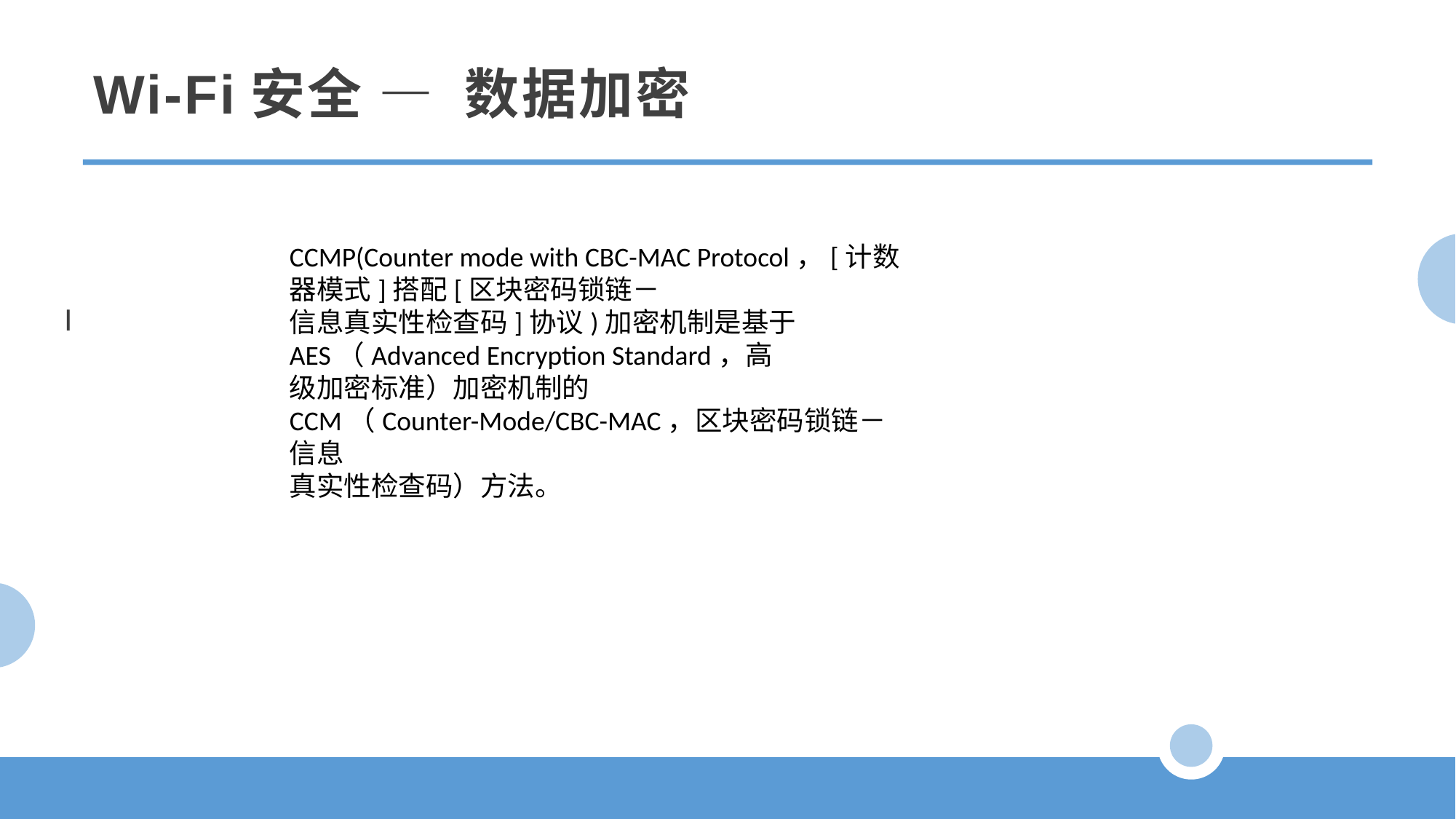

Wi-Fi安全 —  数据加密

I
CCMP(Counter mode with CBC-MAC Protocol，[计数器模式]搭配[区块密码锁链－
信息真实性检查码]协议)加密机制是基于 AES（Advanced Encryption Standard，高
级加密标准）加密机制的 CCM（Counter-Mode/CBC-MAC，区块密码锁链－信息
真实性检查码）方法。